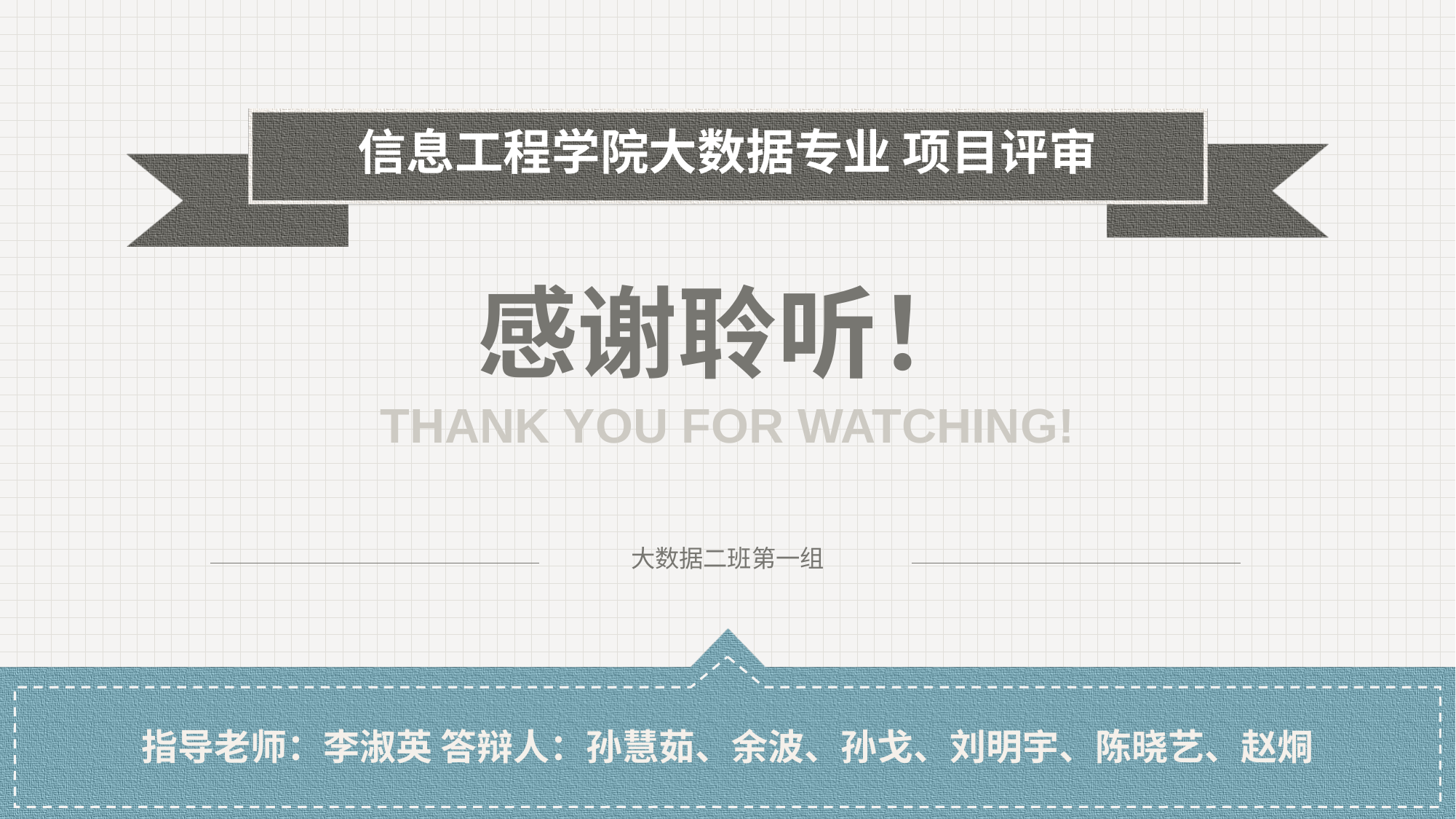

信息工程学院大数据专业 项目评审
感谢聆听！
THANK YOU FOR WATCHING!
大数据二班第一组
指导老师：李淑英 答辩人：孙慧茹、余波、孙戈、刘明宇、陈晓艺、赵烔